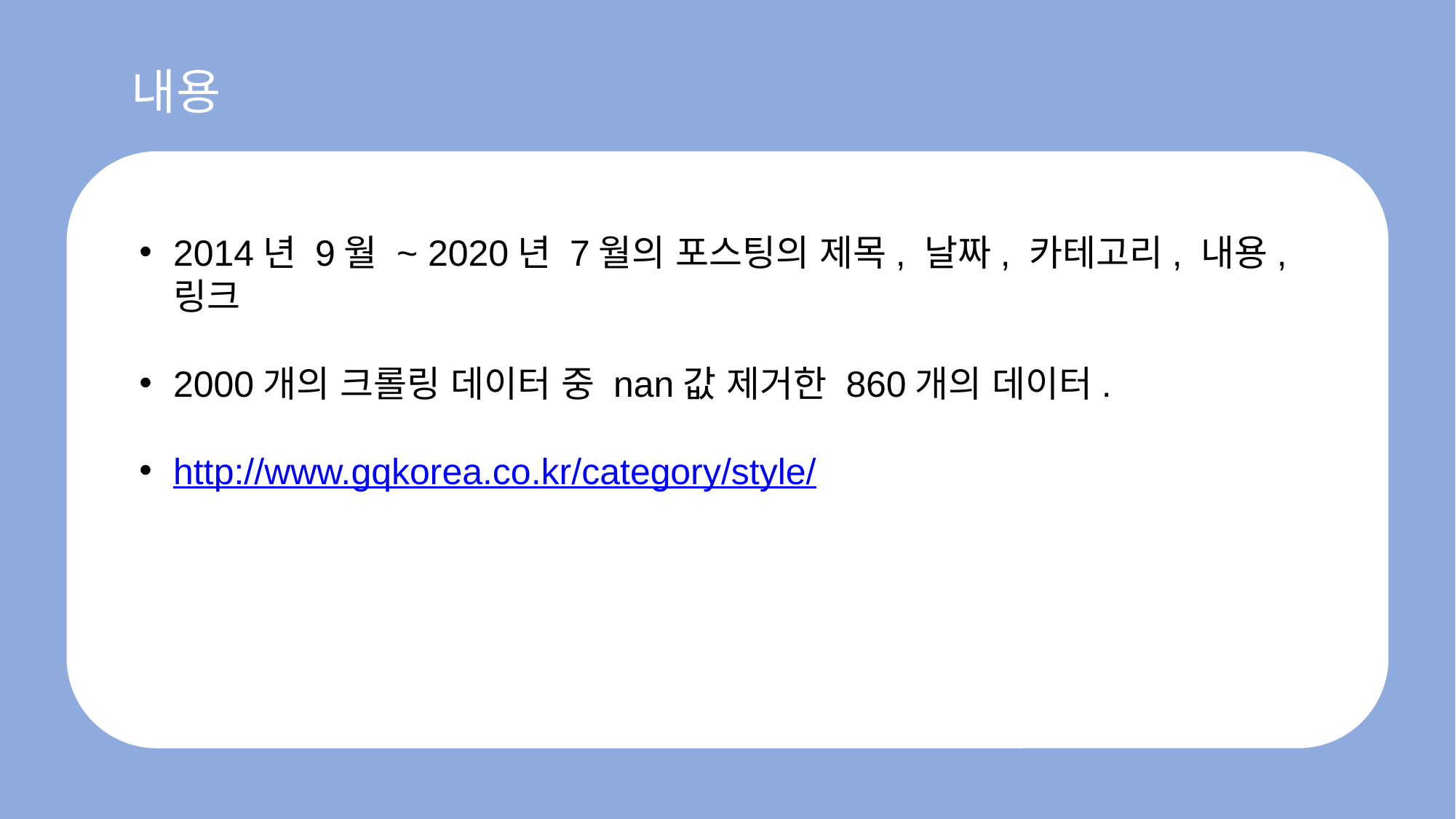

내용

2014년 9월 ~ 2020년 7월의 포스팅의 제목, 날짜, 카테고리, 내용, 링크

2000개의 크롤링 데이터 중 nan값 제거한 860개의 데이터.

http://www.gqkorea.co.kr/category/style/